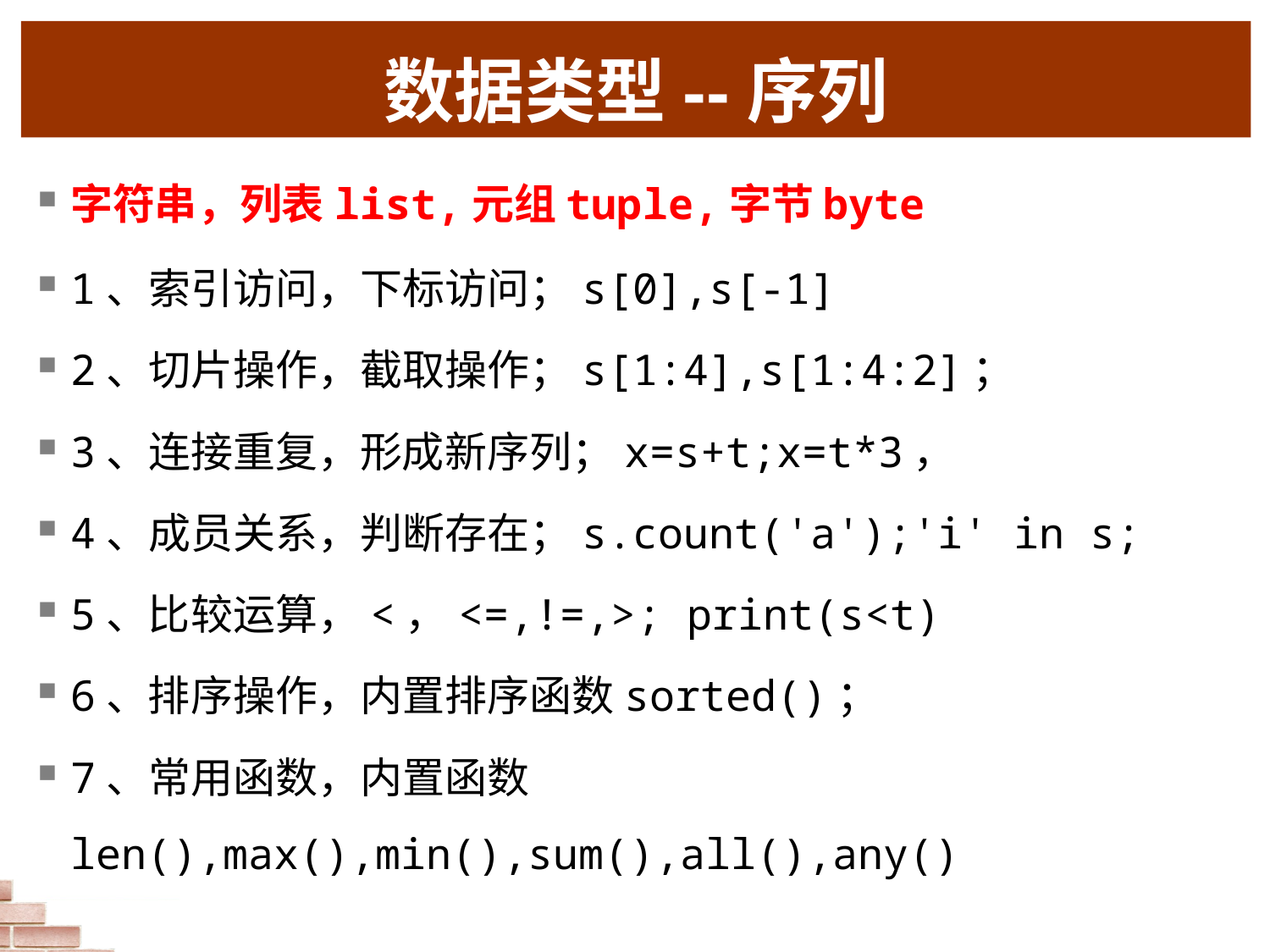

数据类型--序列
字符串，列表list,元组tuple,字节byte
1、索引访问，下标访问；s[0],s[-1]
2、切片操作，截取操作；s[1:4],s[1:4:2]；
3、连接重复，形成新序列；x=s+t;x=t*3，
4、成员关系，判断存在；s.count('a');'i' in s;
5、比较运算，<，<=,!=,>; print(s<t)
6、排序操作，内置排序函数sorted()；
7、常用函数，内置函数len(),max(),min(),sum(),all(),any()